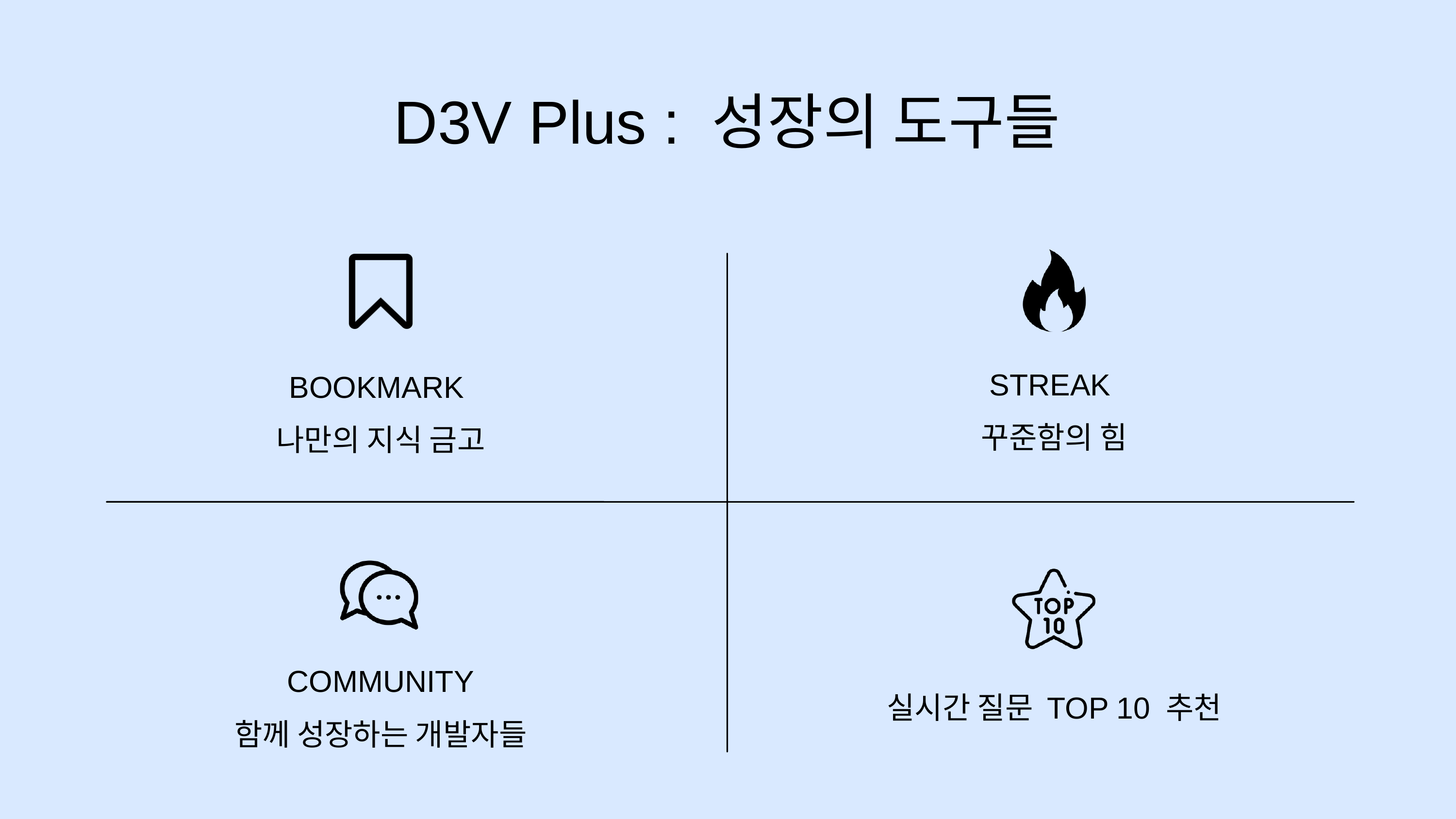

D3V Plus : 성장의 도구들

STREAK
꾸준함의 힘
BOOKMARK
나만의 지식 금고

COMMUNITY
함께 성장하는 개발자들
실시간 질문 TOP 10 추천